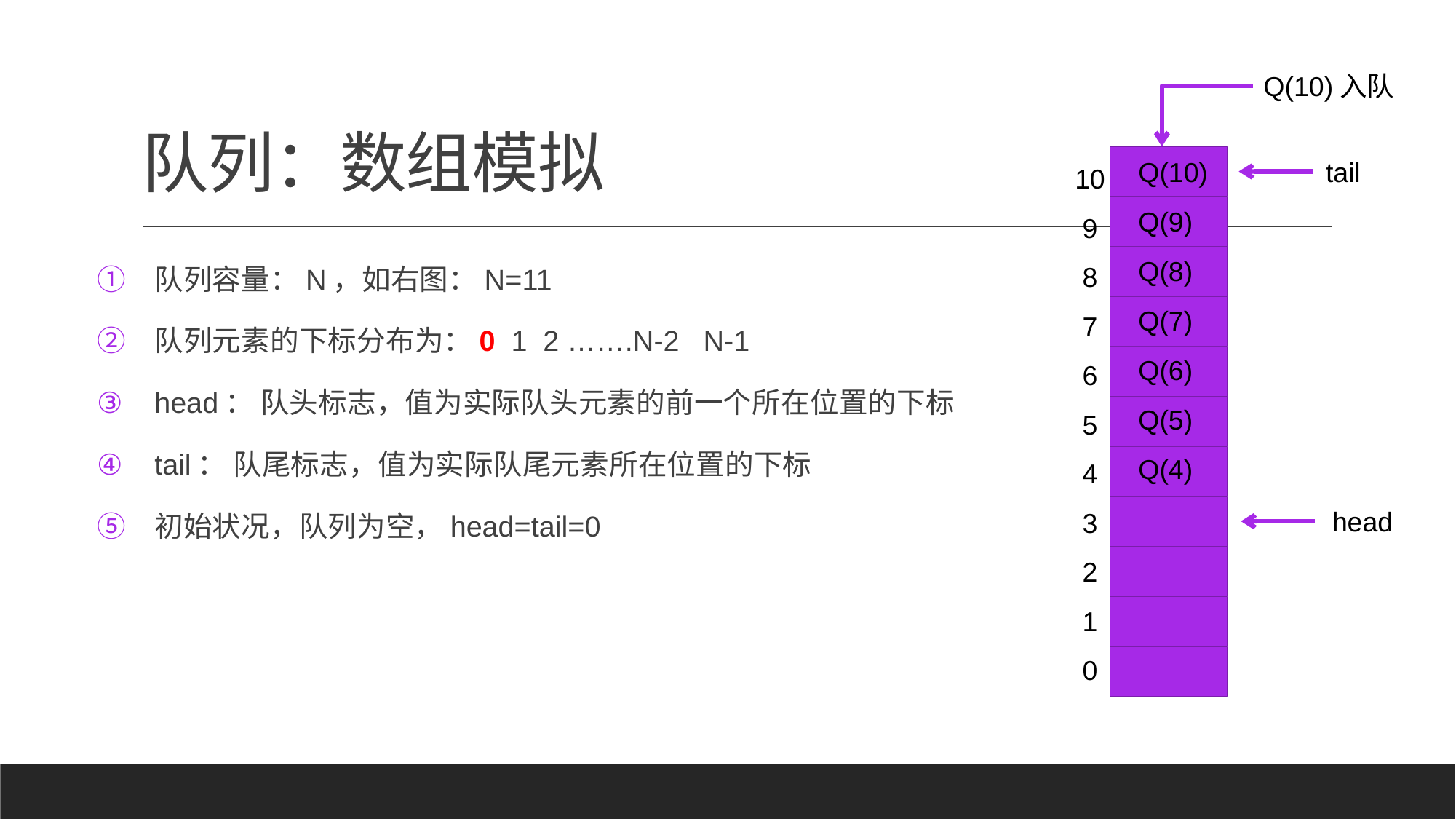

# 队列：数组模拟
Q(10)入队
10
9
8
7
6
5
4
3
2
1
0

Q(10)
tail
Q(9)
Q(8)
队列容量：N，如右图：N=11
队列元素的下标分布为：0  1  2 …….N-2   N-1
head： 队头标志，值为实际队头元素的前一个所在位置的下标
tail： 队尾标志，值为实际队尾元素所在位置的下标
初始状况，队列为空，head=tail=0

Q(7)
Q(6)
Q(5)
Q(4)
head